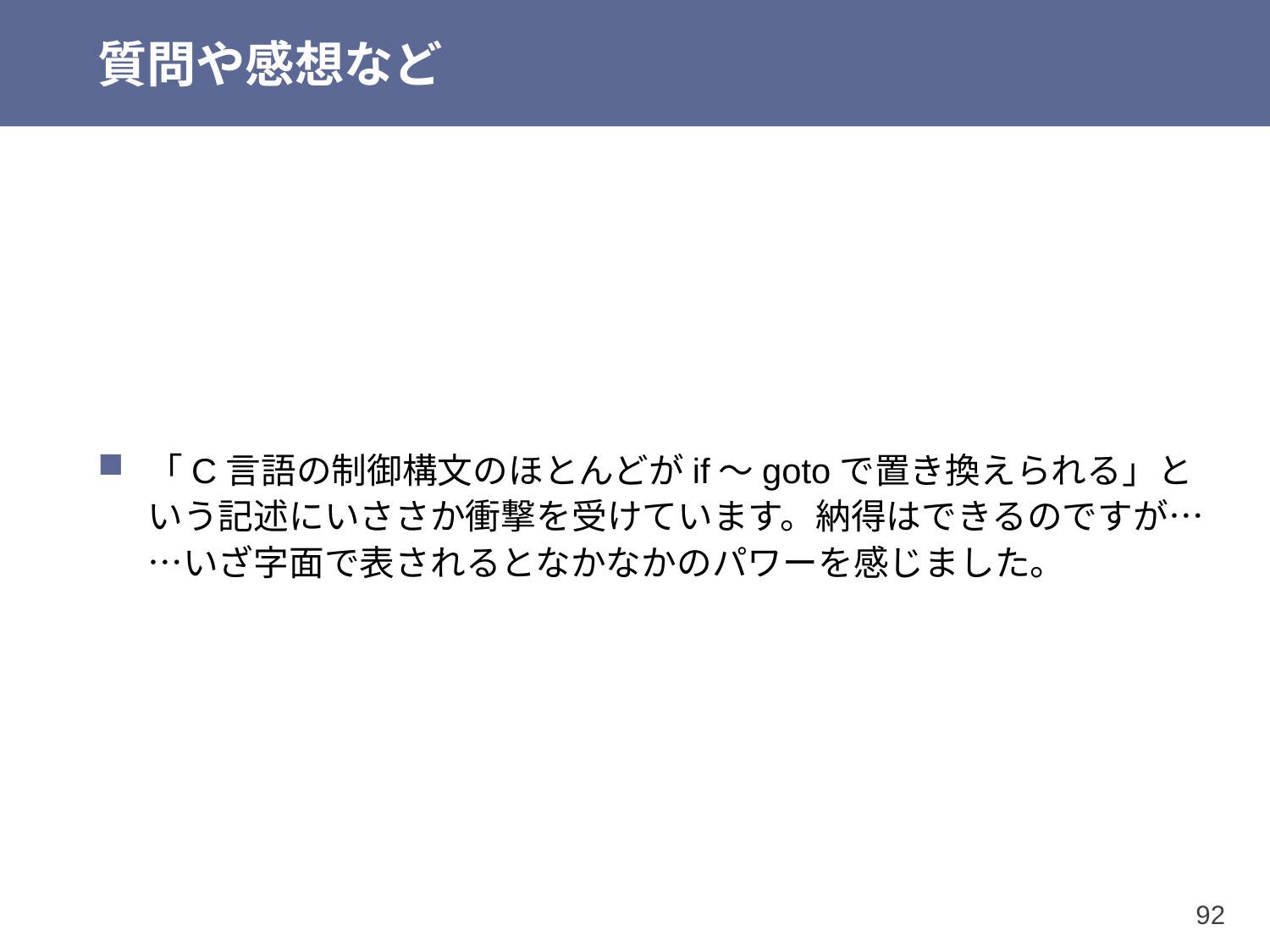

# 質問や感想など
「C言語の制御構文のほとんどがif〜gotoで置き換えられる」という記述にいささか衝撃を受けています。納得はできるのですが……いざ字面で表されるとなかなかのパワーを感じました。